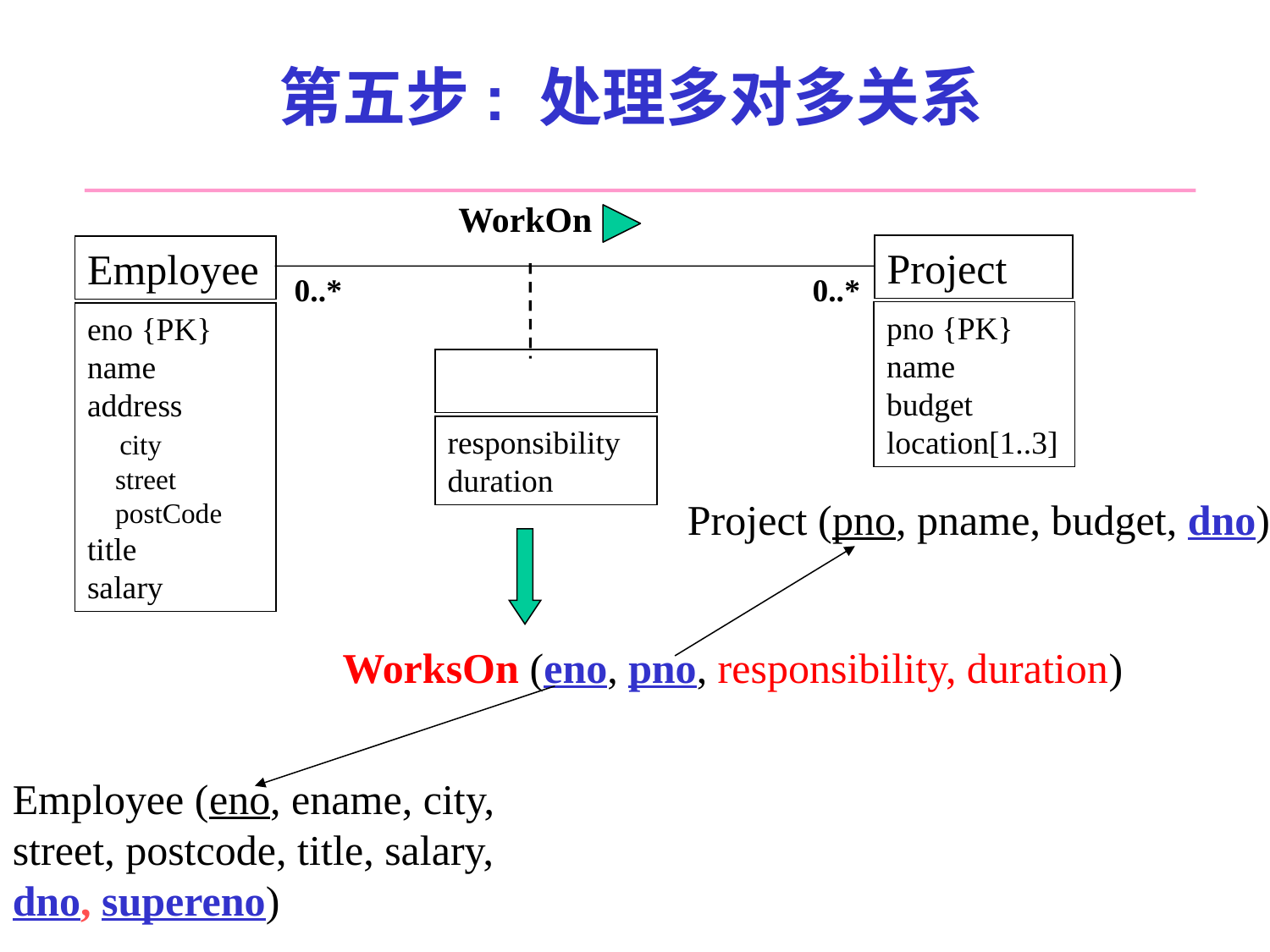

# 第五步: 处理多对多关系
WorkOn

Project
Employee

0..*

0..*

pno {PK}
name
budget
location[1..3]
eno {PK}
name
address
    city
    street
    postCode
title
salary

responsibility
duration
Project (pno, pname, budget, dno)

WorksOn (eno, pno, responsibility, duration)

Employee (eno, ename, city, street, postcode, title, salary, dno, supereno)